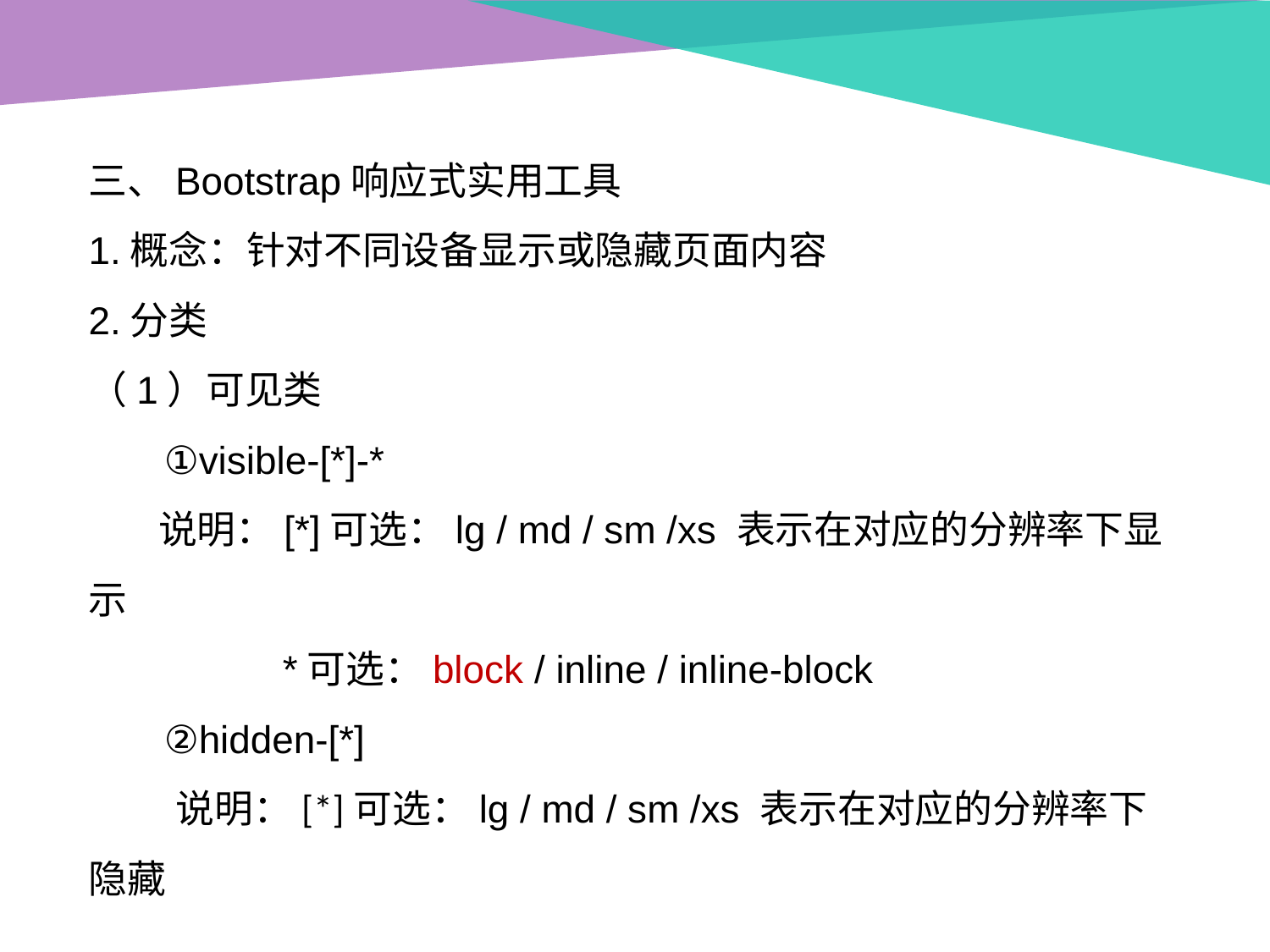

三、Bootstrap响应式实用工具
1.概念：针对不同设备显示或隐藏页面内容
2.分类
（1）可见类
       ①visible-[*]-*
       说明：[*]可选：lg / md / sm /xs 表示在对应的分辨率下显示
                  *可选：block / inline / inline-block
       ②hidden-[*]
         说明：[*]可选：lg / md / sm /xs 表示在对应的分辨率下隐藏